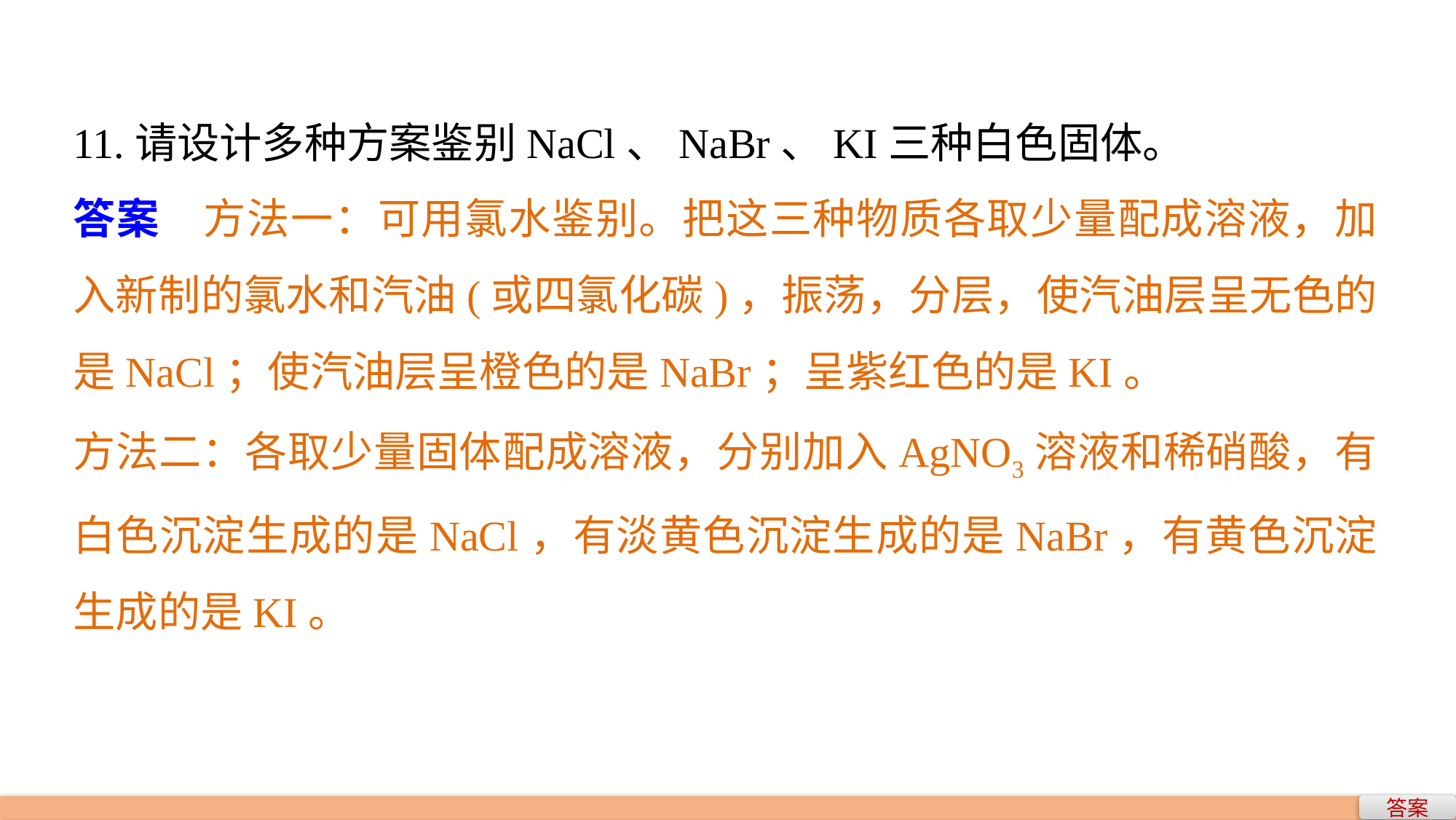

11.请设计多种方案鉴别NaCl、NaBr、KI三种白色固体。
答案　方法一：可用氯水鉴别。把这三种物质各取少量配成溶液，加入新制的氯水和汽油(或四氯化碳)，振荡，分层，使汽油层呈无色的是NaCl；使汽油层呈橙色的是NaBr；呈紫红色的是KI。
方法二：各取少量固体配成溶液，分别加入AgNO3溶液和稀硝酸，有白色沉淀生成的是NaCl，有淡黄色沉淀生成的是NaBr，有黄色沉淀生成的是KI。
答案